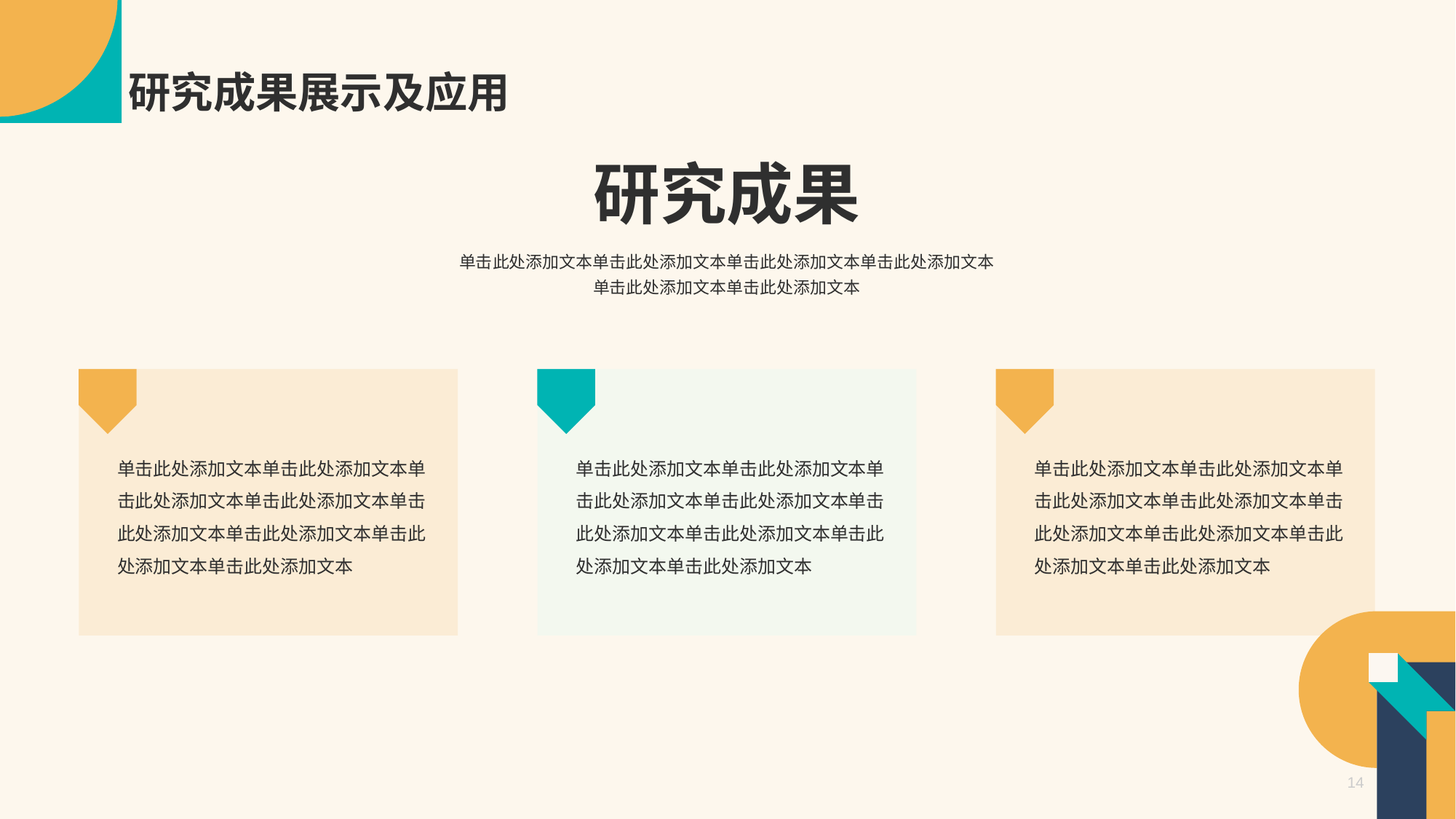

# 研究成果展示及应用
研究成果
单击此处添加文本单击此处添加文本单击此处添加文本单击此处添加文本
单击此处添加文本单击此处添加文本
单击此处添加文本单击此处添加文本单击此处添加文本单击此处添加文本单击此处添加文本单击此处添加文本单击此处添加文本单击此处添加文本

单击此处添加文本单击此处添加文本单击此处添加文本单击此处添加文本单击此处添加文本单击此处添加文本单击此处添加文本单击此处添加文本

单击此处添加文本单击此处添加文本单击此处添加文本单击此处添加文本单击此处添加文本单击此处添加文本单击此处添加文本单击此处添加文本

14